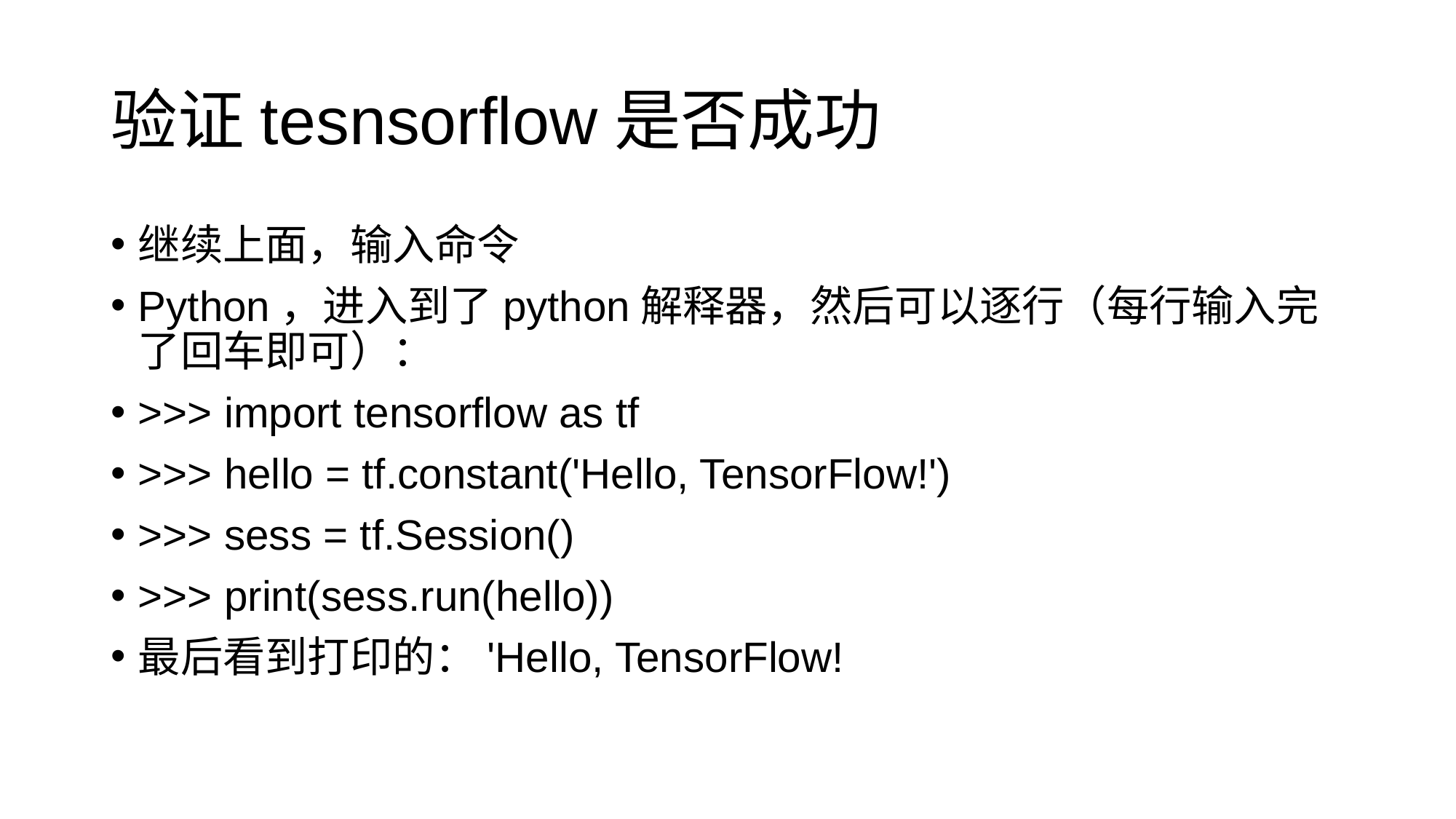

# 验证tesnsorflow是否成功
继续上面，输入命令
Python，进入到了python解释器，然后可以逐行（每行输入完了回车即可）：
>>> import tensorflow as tf
>>> hello = tf.constant('Hello, TensorFlow!')
>>> sess = tf.Session()
>>> print(sess.run(hello))
最后看到打印的：'Hello, TensorFlow!